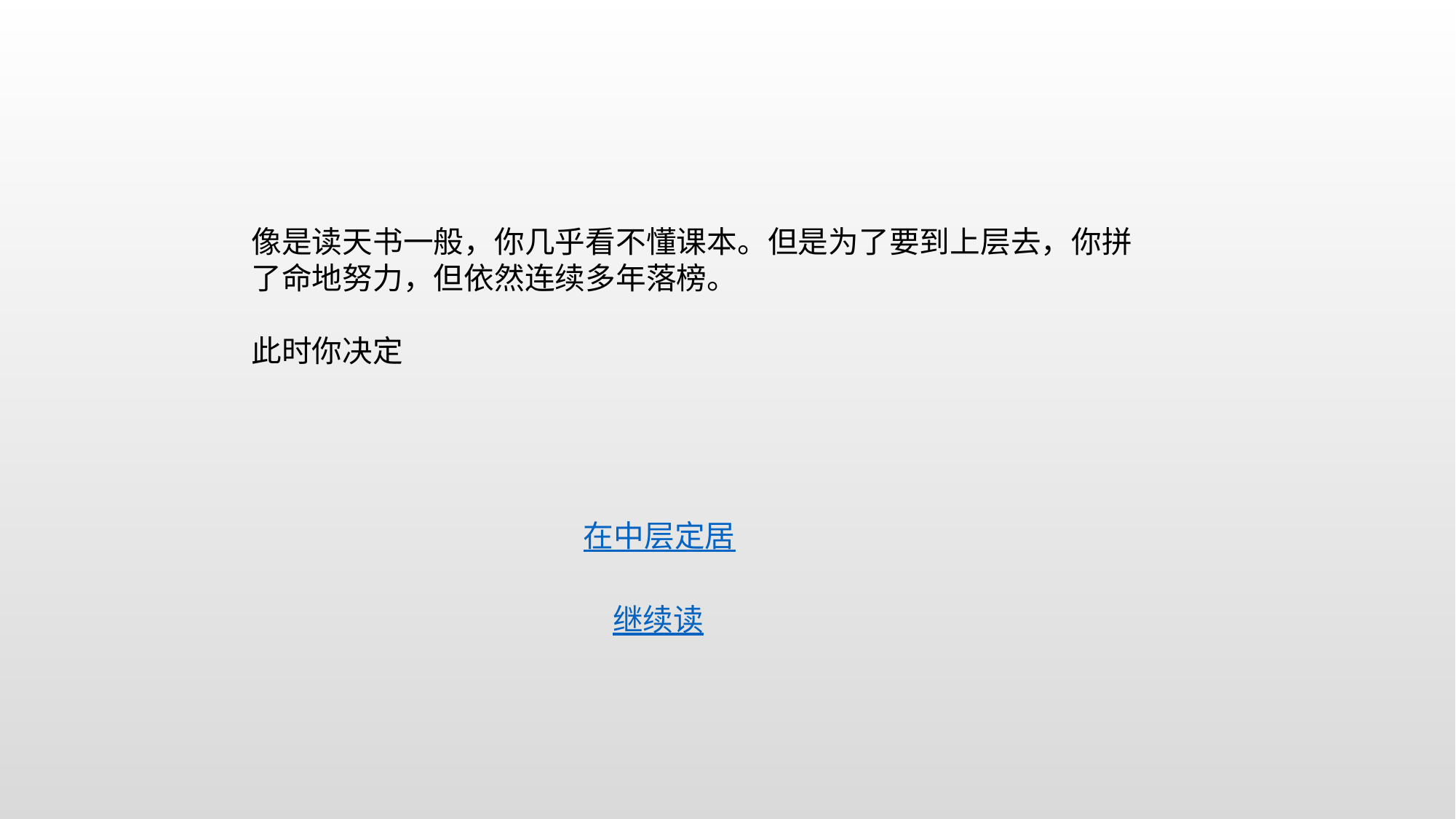

像是读天书一般，你几乎看不懂课本。但是为了要到上层去，你拼了命地努力，但依然连续多年落榜。

此时你决定
在中层定居
继续读